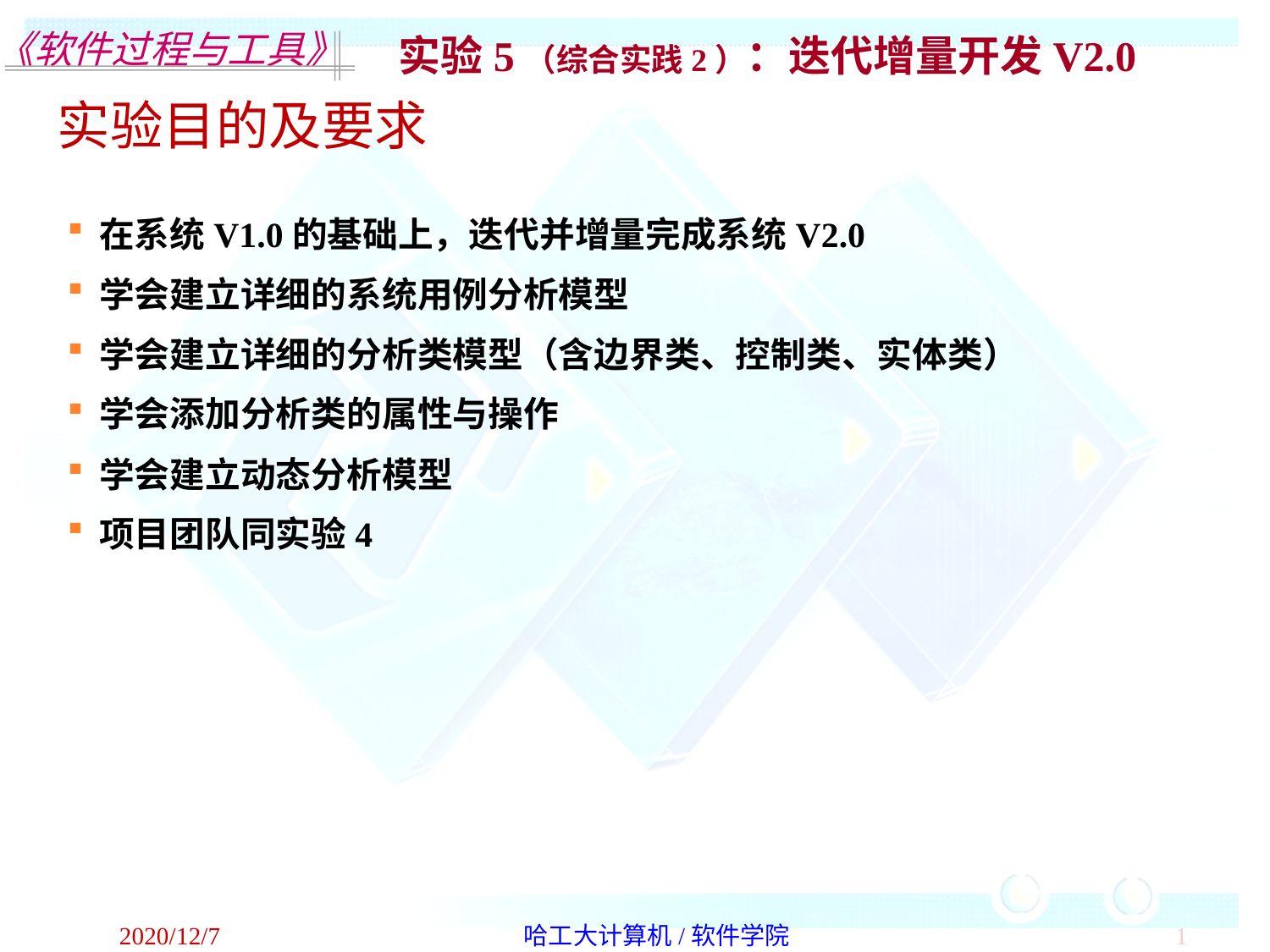

实验5（综合实践2）：迭代增量开发V2.0
实验目的及要求
在系统V1.0的基础上，迭代并增量完成系统V2.0
学会建立详细的系统用例分析模型
学会建立详细的分析类模型（含边界类、控制类、实体类）
学会添加分析类的属性与操作
学会建立动态分析模型
项目团队同实验4